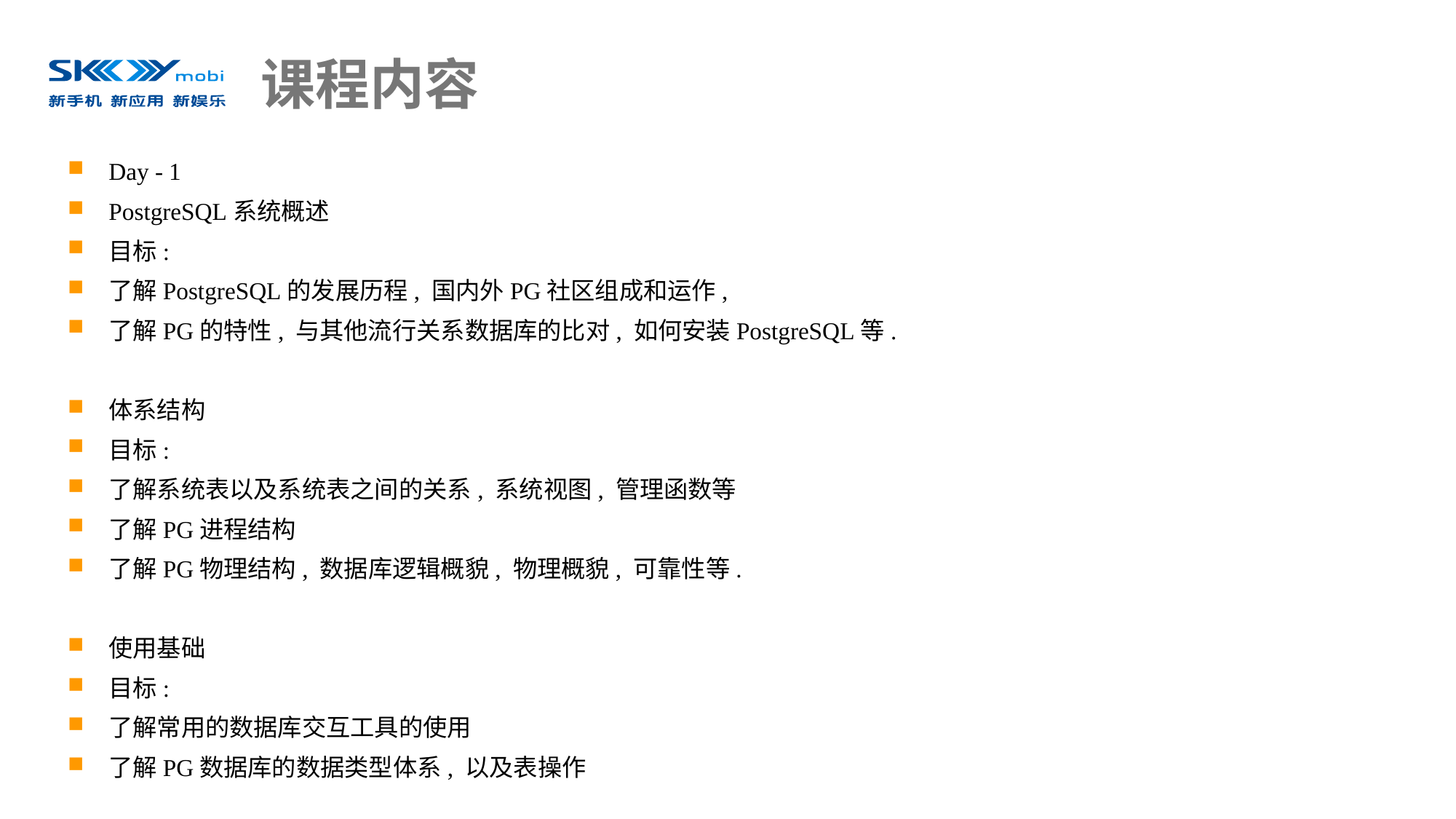

# 课程内容
Day - 1
PostgreSQL系统概述
目标:
了解PostgreSQL的发展历程, 国内外PG社区组成和运作,
了解PG的特性, 与其他流行关系数据库的比对, 如何安装PostgreSQL等.

体系结构
目标:
了解系统表以及系统表之间的关系, 系统视图, 管理函数等
了解PG进程结构
了解PG物理结构, 数据库逻辑概貌, 物理概貌, 可靠性等.

使用基础
目标:
了解常用的数据库交互工具的使用
了解PG数据库的数据类型体系, 以及表操作